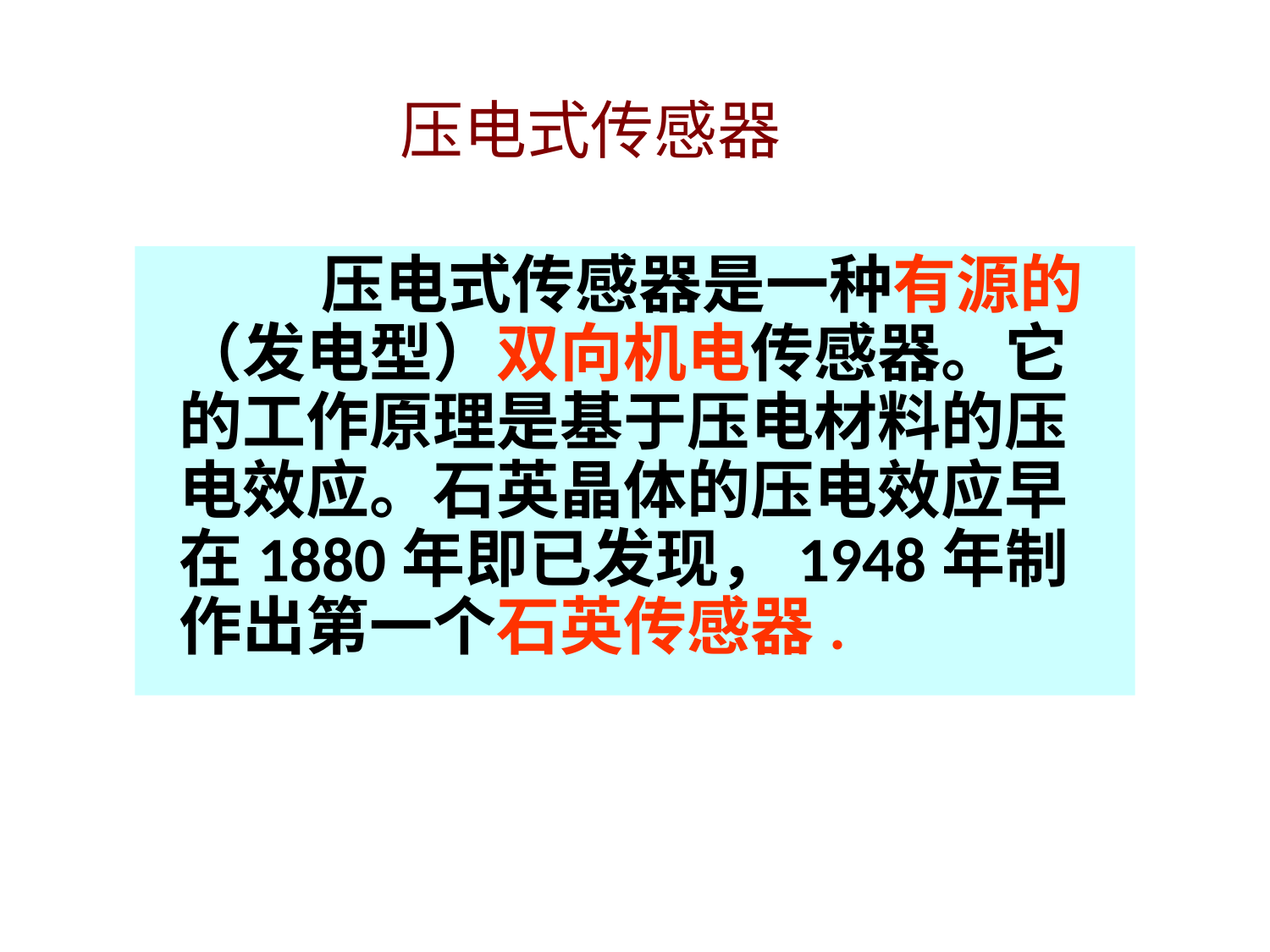

压电式传感器
           压电式传感器是一种有源的（发电型）双向机电传感器。它的工作原理是基于压电材料的压电效应。石英晶体的压电效应早在1880年即已发现，1948年制作出第一个石英传感器.